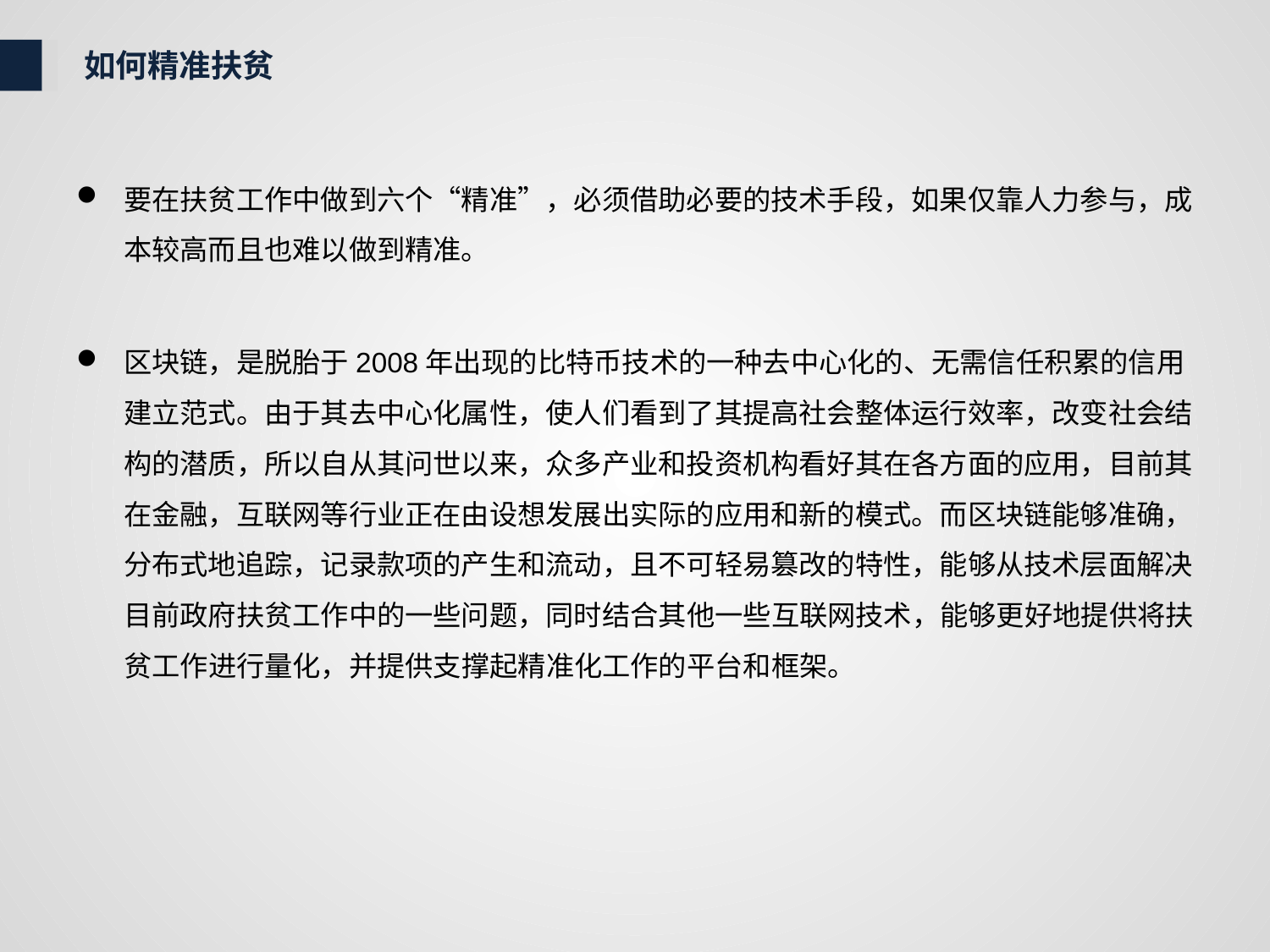

如何精准扶贫
要在扶贫工作中做到六个“精准”，必须借助必要的技术手段，如果仅靠人力参与，成本较高而且也难以做到精准。

区块链，是脱胎于2008年出现的比特币技术的一种去中心化的、无需信任积累的信用建立范式。由于其去中心化属性，使人们看到了其提高社会整体运行效率，改变社会结构的潜质，所以自从其问世以来，众多产业和投资机构看好其在各方面的应用，目前其在金融，互联网等行业正在由设想发展出实际的应用和新的模式。而区块链能够准确，分布式地追踪，记录款项的产生和流动，且不可轻易篡改的特性，能够从技术层面解决目前政府扶贫工作中的一些问题，同时结合其他一些互联网技术，能够更好地提供将扶贫工作进行量化，并提供支撑起精准化工作的平台和框架。